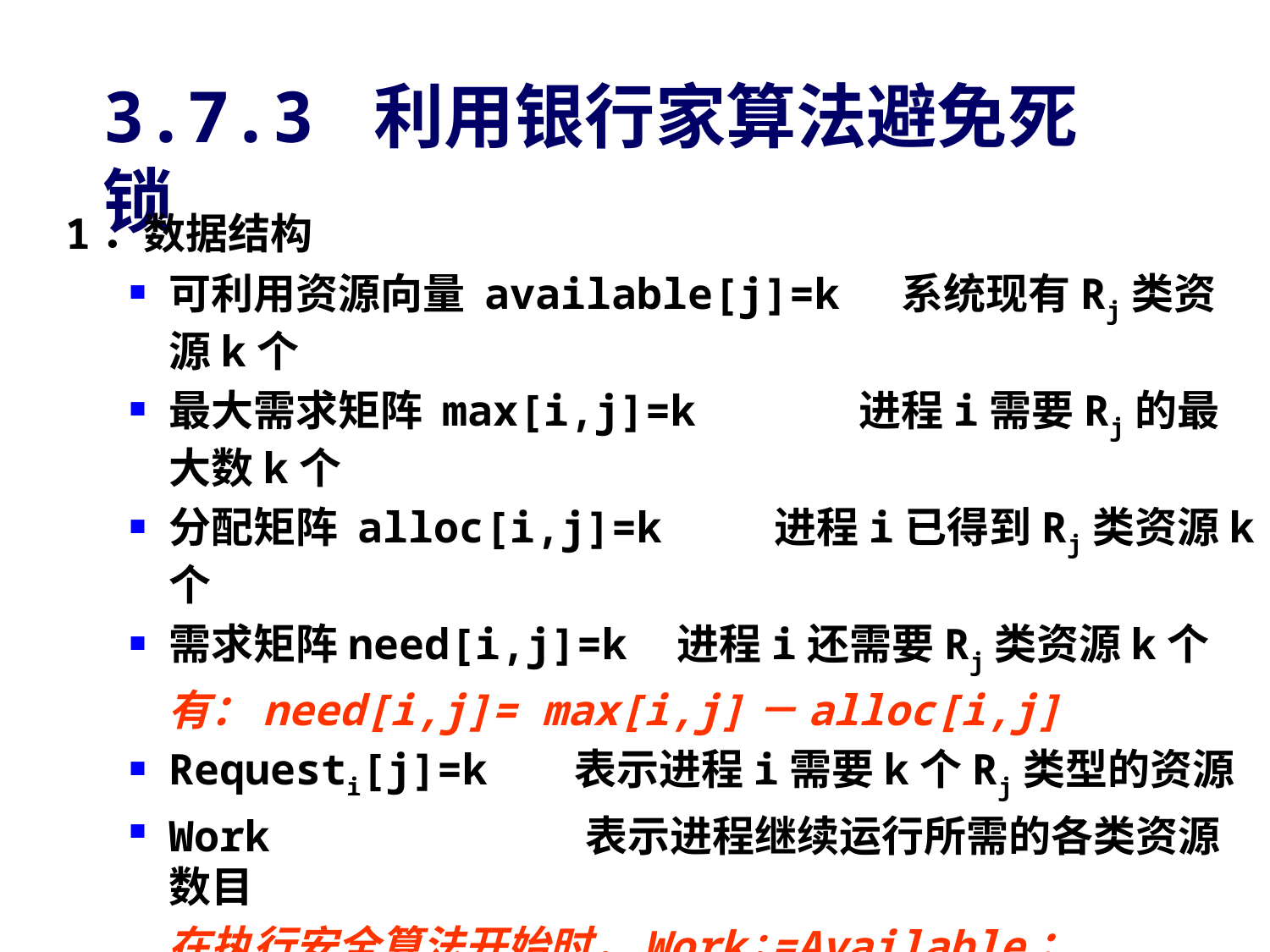

# 3.7.3 利用银行家算法避免死锁
1．数据结构
可利用资源向量 available[j]=k  系统现有Rj类资源k个
最大需求矩阵 max[i,j]=k      进程i需要Rj的最大数k个
分配矩阵 alloc[i,j]=k    进程i已得到Rj类资源k个
需求矩阵need[i,j]=k 	进程i还需要Rj类资源k个
   有：need[i,j]= max[i,j]－alloc[i,j]
Requesti[j]=k   表示进程i需要k个Rj类型的资源
Work            表示进程继续运行所需的各类资源数目
   在执行安全算法开始时，Work∶=Available；
finish[i]      布尔量，表进程i能否顺序完成